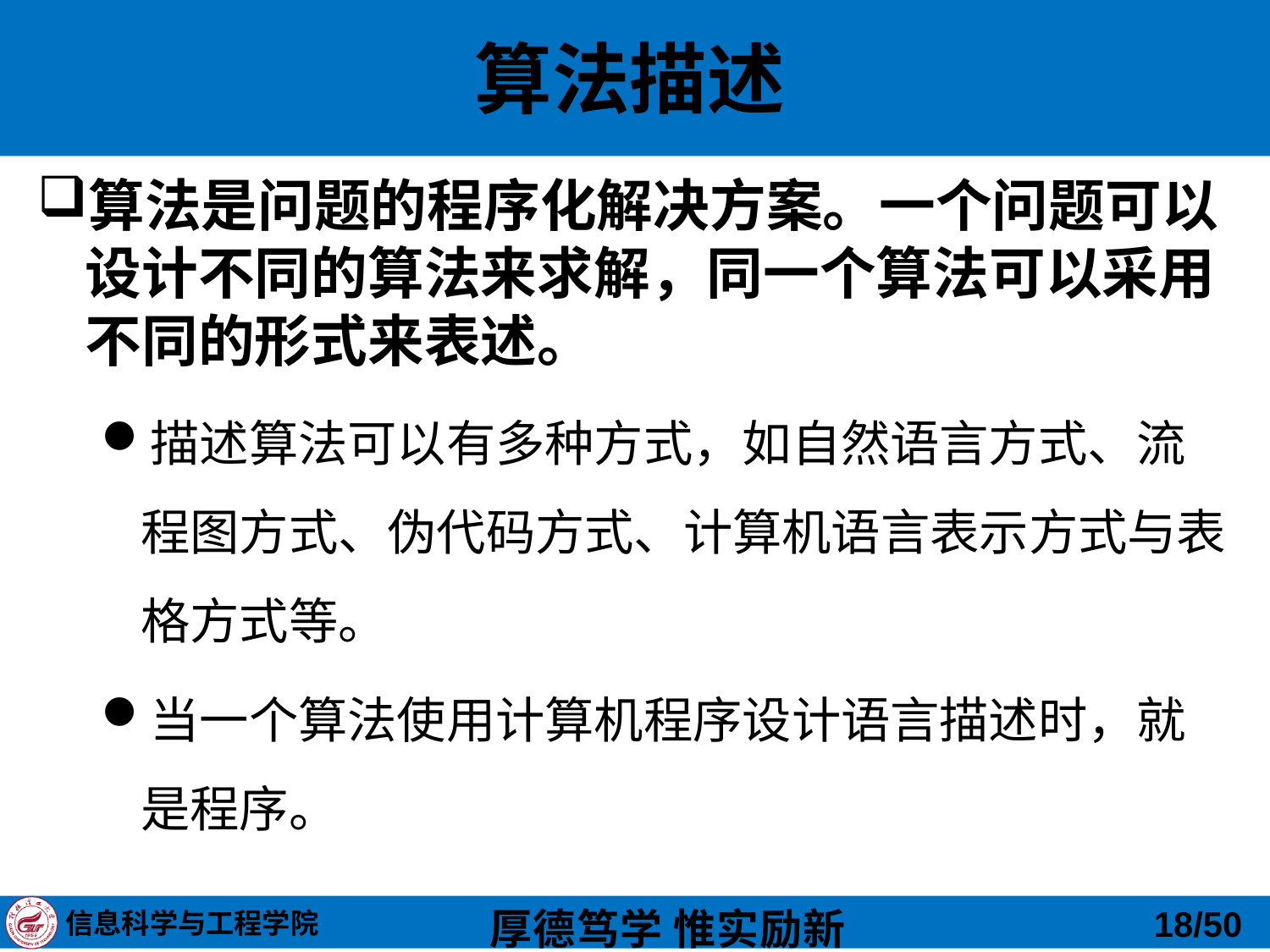

# 算法描述
算法是问题的程序化解决方案。一个问题可以设计不同的算法来求解，同一个算法可以采用不同的形式来表述。
描述算法可以有多种方式，如自然语言方式、流程图方式、伪代码方式、计算机语言表示方式与表格方式等。
当一个算法使用计算机程序设计语言描述时，就是程序。

18/50